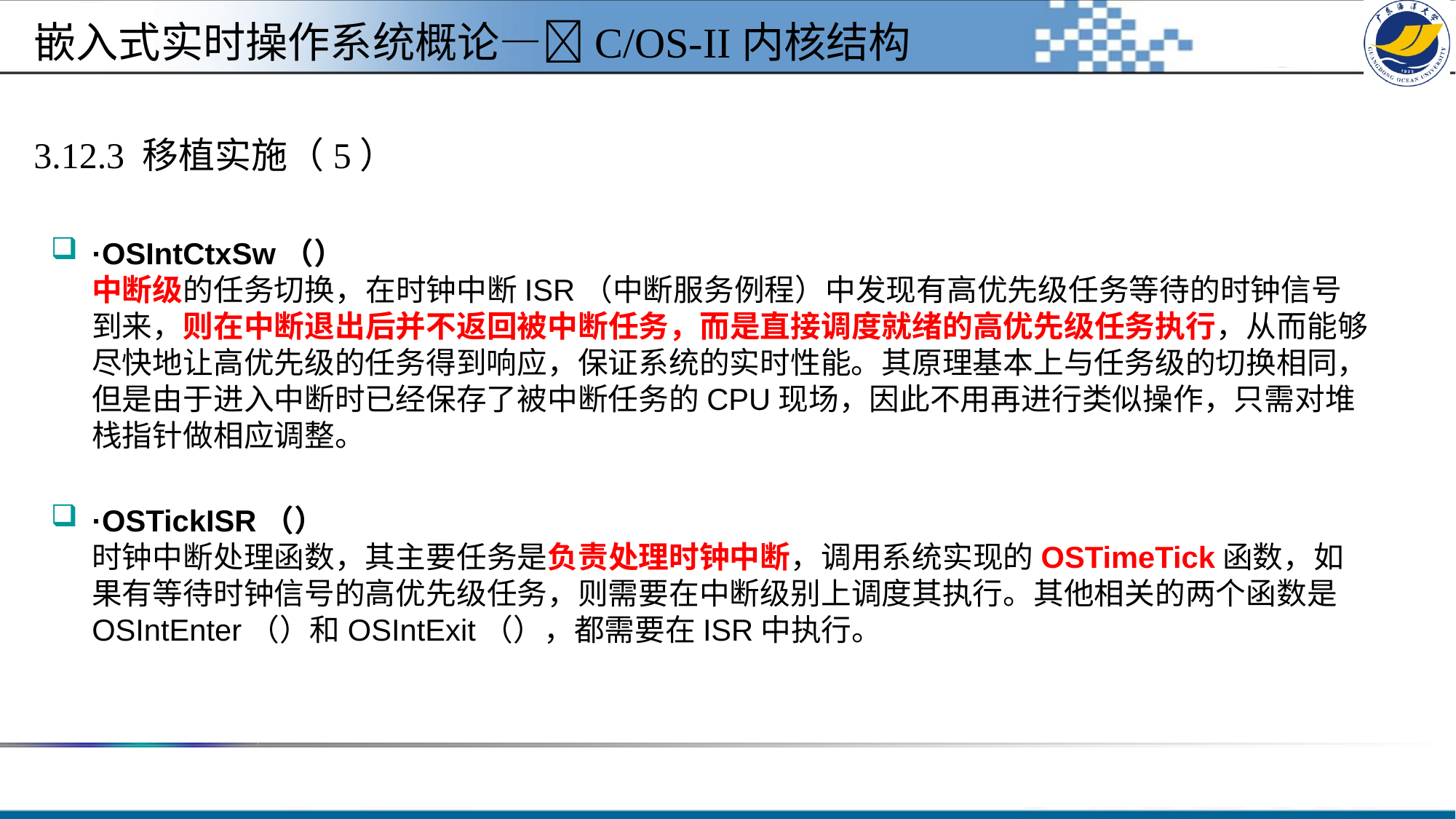

嵌入式实时操作系统概论—μC/OS-II内核结构
# 3.12.3 移植实施（5）
·OSIntCtxSw（）
中断级的任务切换，在时钟中断ISR（中断服务例程）中发现有高优先级任务等待的时钟信号到来，则在中断退出后并不返回被中断任务，而是直接调度就绪的高优先级任务执行，从而能够尽快地让高优先级的任务得到响应，保证系统的实时性能。其原理基本上与任务级的切换相同，但是由于进入中断时已经保存了被中断任务的CPU现场，因此不用再进行类似操作，只需对堆栈指针做相应调整。

·OSTickISR（）
时钟中断处理函数，其主要任务是负责处理时钟中断，调用系统实现的OSTimeTick函数，如果有等待时钟信号的高优先级任务，则需要在中断级别上调度其执行。其他相关的两个函数是OSIntEnter（）和OSIntExit（），都需要在ISR中执行。
111